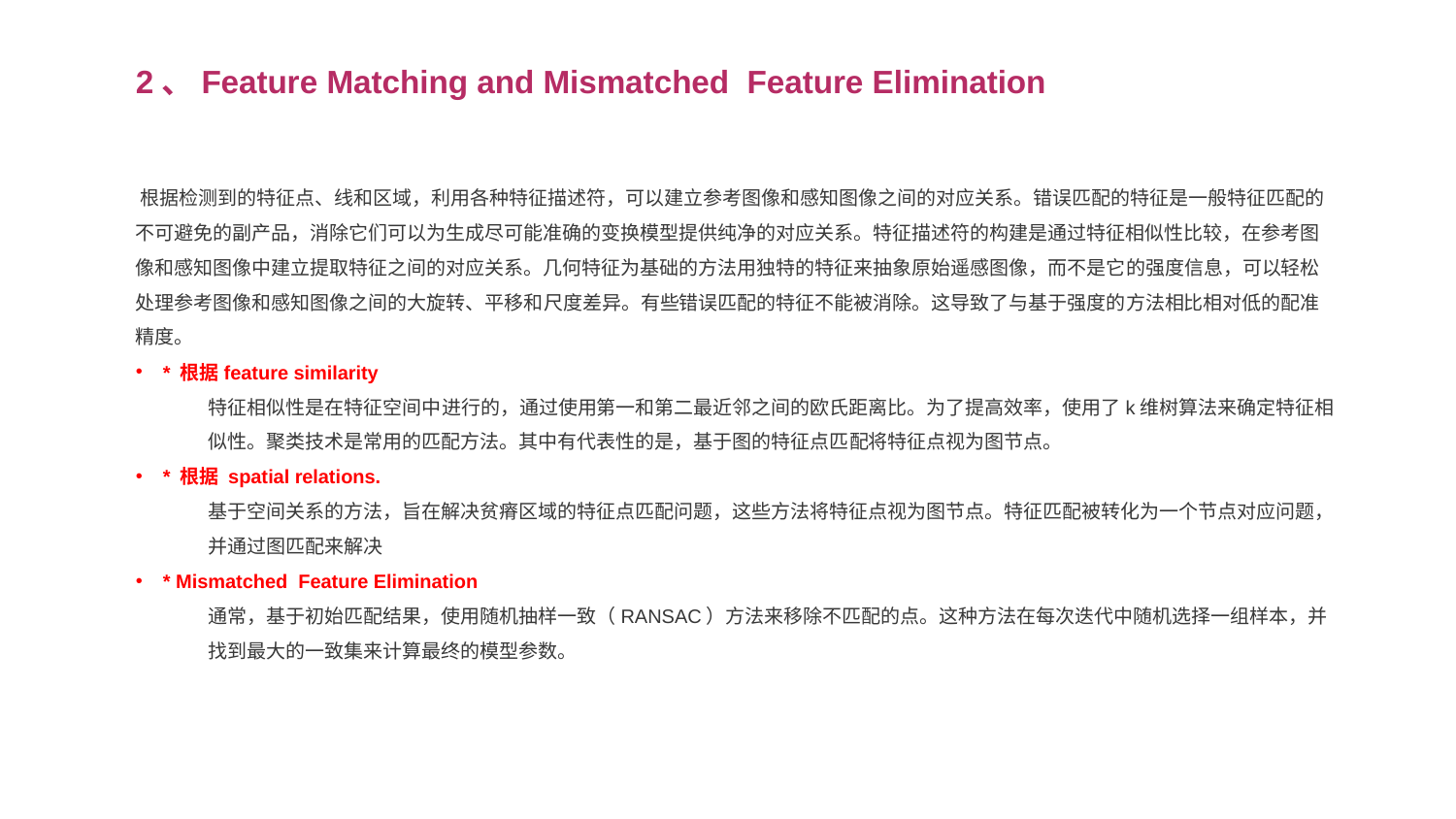

2、Feature Matching and Mismatched  Feature Elimination
​根据检测到的特征点、线和区域，利用各种特征描述符，可以建立参考图像和感知图像之间的对应关系。错误匹配的特征是一般特征匹配的不可避免的副产品，消除它们可以为生成尽可能准确的变换模型提供纯净的对应关系。特征描述符的构建是通过特征相似性比较，在参考图像和感知图像中建立提取特征之间的对应关系。几何特征为基础的方法用独特的特征来抽象原始遥感图像，而不是它的强度信息，可以轻松处理参考图像和感知图像之间的大旋转、平移和尺度差异。有些错误匹配的特征不能被消除。这导致了与基于强度的方法相比相对低的配准精度。
* 根据feature similarity
特征相似性是在特征空间中进行的，通过使用第一和第二最近邻之间的欧氏距离比。为了提高效率，使用了k维树算法来确定特征相似性。聚类技术是常用的匹配方法。其中有代表性的是，基于图的特征点匹配将特征点视为图节点。
* 根据 spatial relations.
基于空间关系的方法，旨在解决贫瘠区域的特征点匹配问题，这些方法将特征点视为图节点。特征匹配被转化为一个节点对应问题，并通过图匹配来解决
* Mismatched  Feature Elimination
通常，基于初始匹配结果，使用随机抽样一致（RANSAC）方法来移除不匹配的点。这种方法在每次迭代中随机选择一组样本，并找到最大的一致集来计算最终的模型参数。